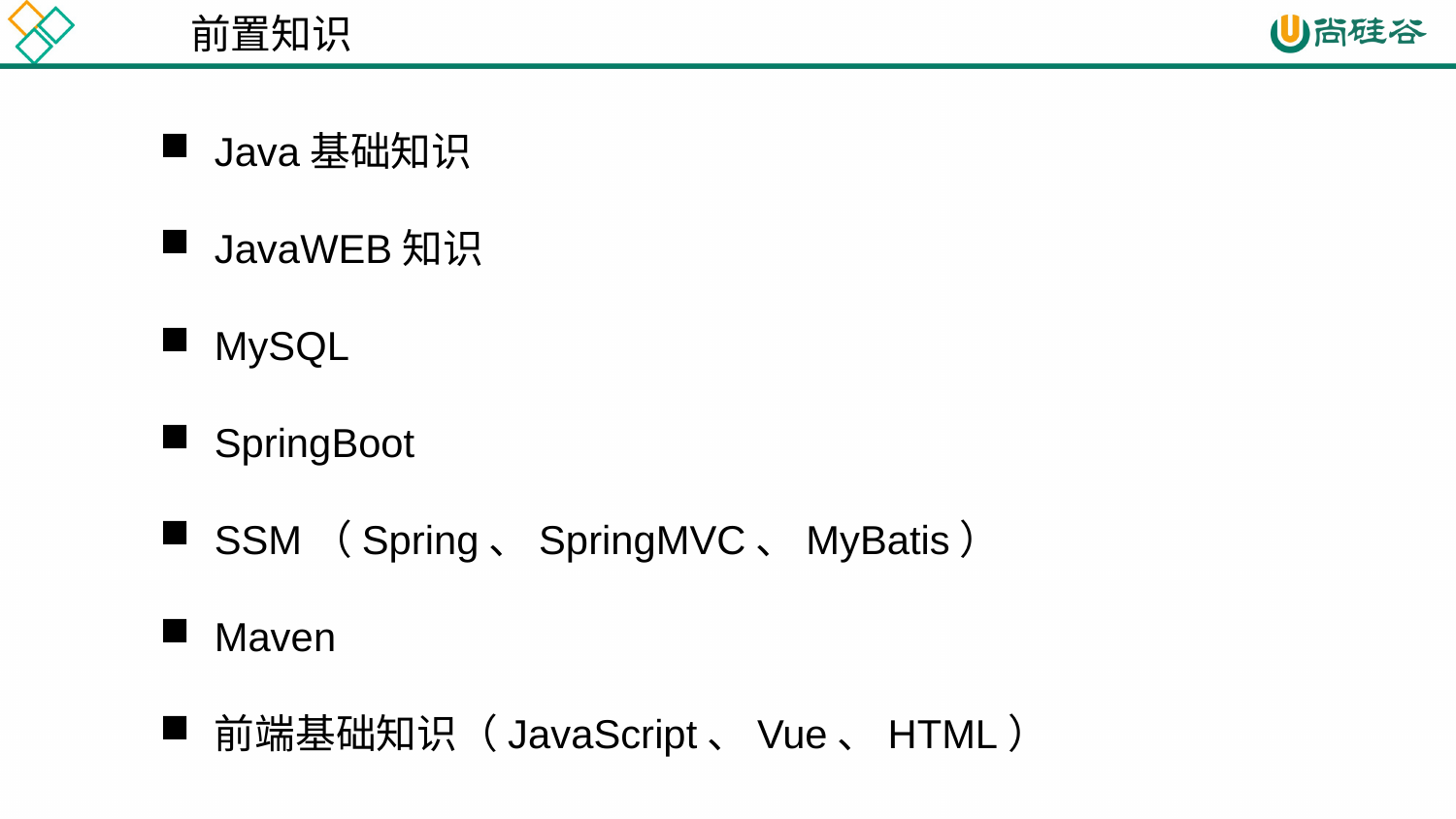

前置知识
Java基础知识

JavaWEB知识

MySQL

SpringBoot

SSM（Spring、SpringMVC、MyBatis）

Maven

前端基础知识（JavaScript、Vue、HTML）